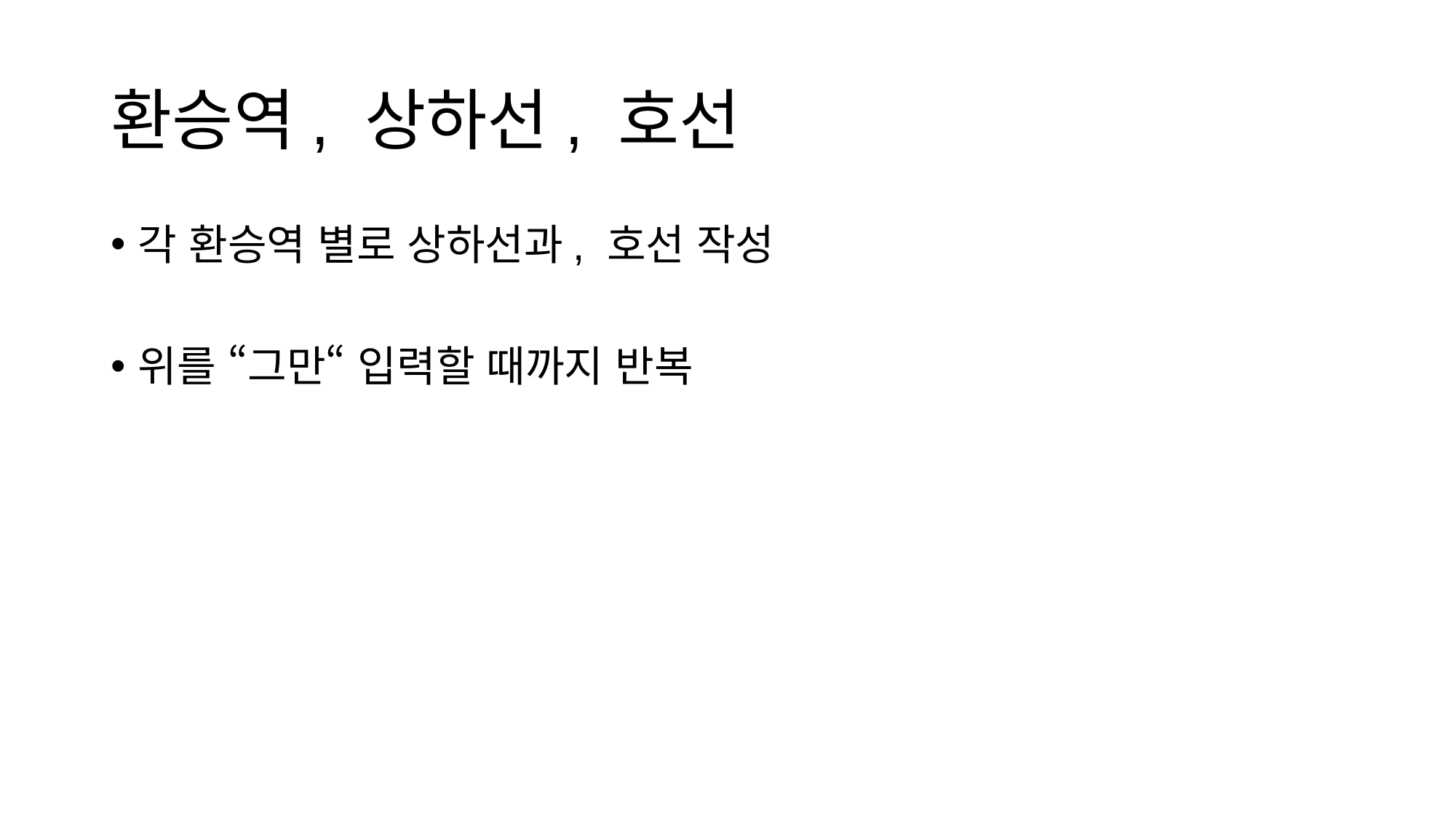

# 환승역, 상하선, 호선
각 환승역 별로 상하선과, 호선 작성

위를 “그만“ 입력할 때까지 반복